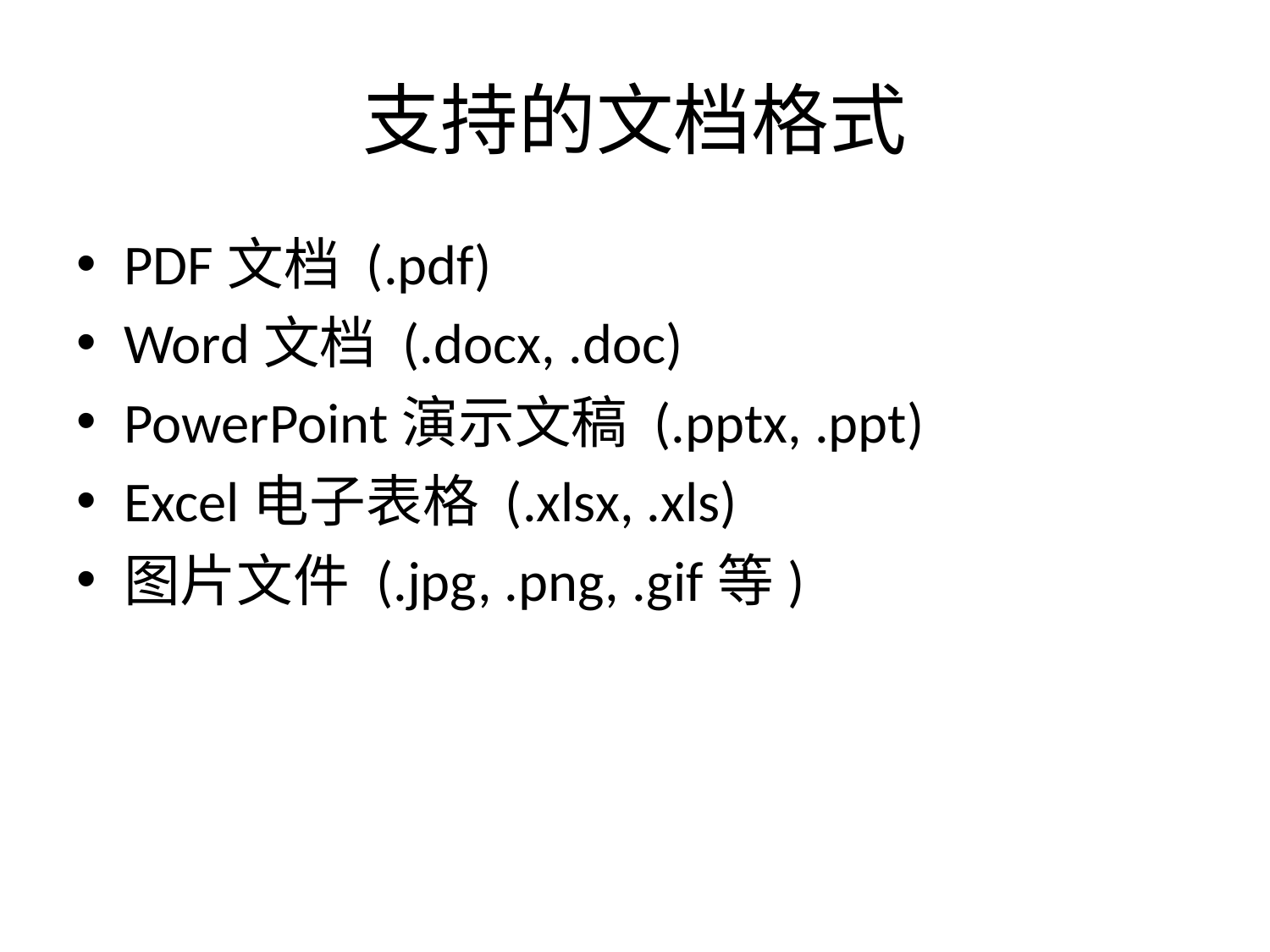

# 支持的文档格式
PDF文档 (.pdf)
Word文档 (.docx, .doc)
PowerPoint演示文稿 (.pptx, .ppt)
Excel电子表格 (.xlsx, .xls)
图片文件 (.jpg, .png, .gif等)